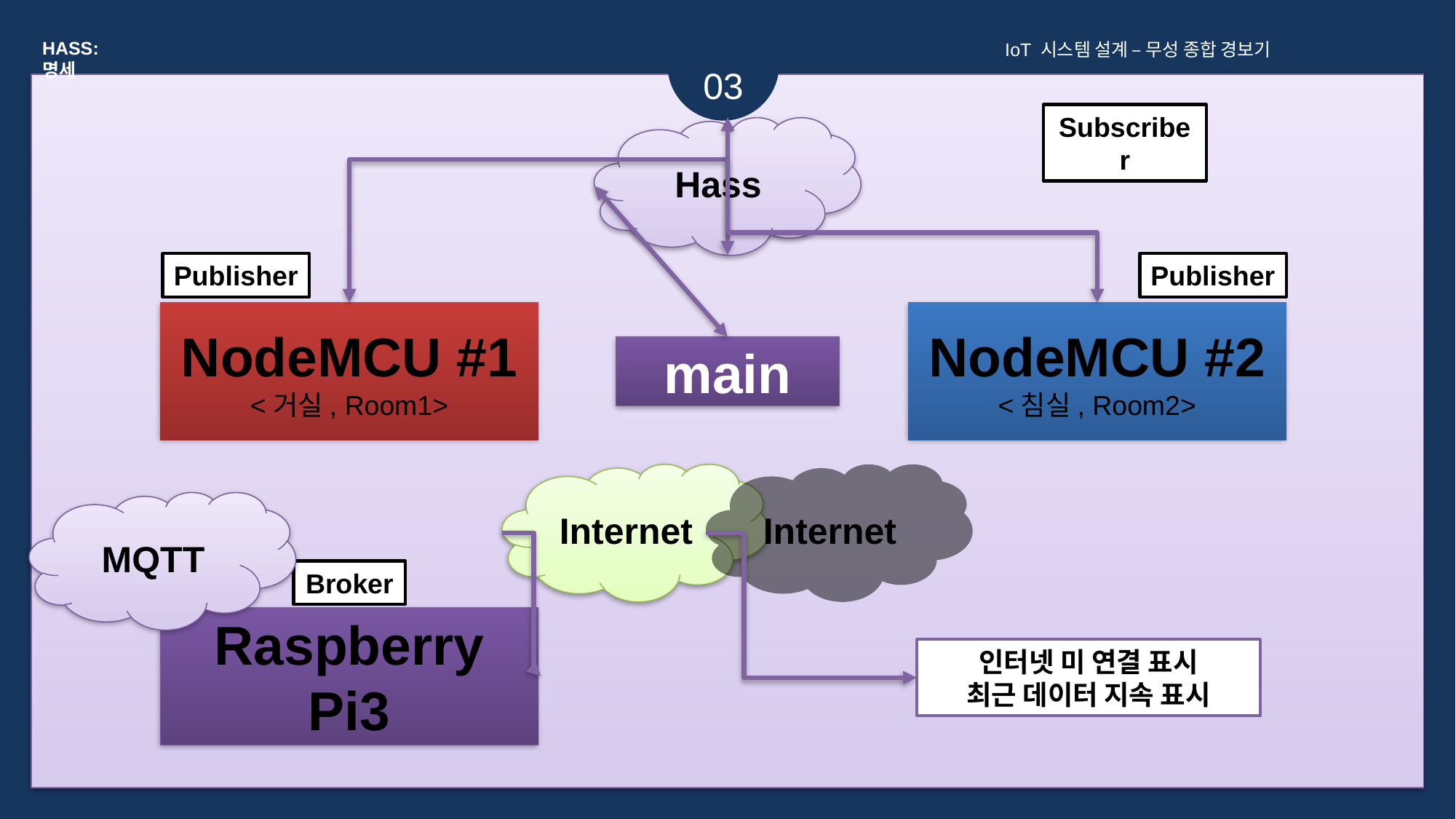

HASS: 명세
IoT 시스템 설계 – 무성 종합 경보기
03

Subscriber
Hass
Publisher
Publisher
NodeMCU #1
<거실, Room1>
NodeMCU #2
<침실, Room2>
main
Internet
Internet
MQTT
Broker
Raspberry Pi3
인터넷 미 연결 표시
최근 데이터 지속 표시